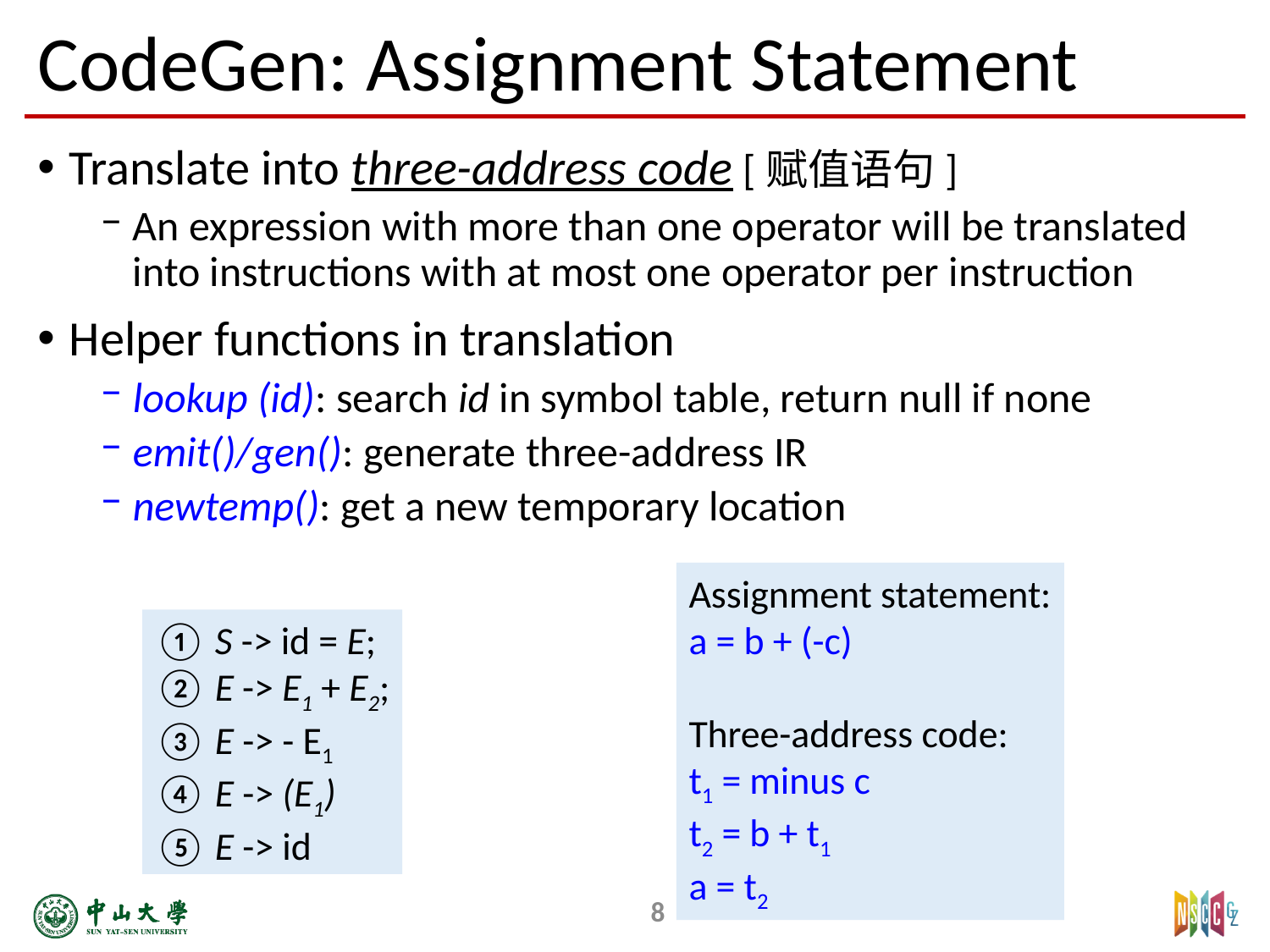

# CodeGen: Assignment Statement
Translate into three-address code [赋值语句]
An expression with more than one operator will be translated into instructions with at most one operator per instruction
Helper functions in translation
lookup (id): search id in symbol table, return null if none
emit()/gen(): generate three-address IR
newtemp(): get a new temporary location

Assignment statement:
a = b + (-c)

Three-address code:
t1 = minus c
t2 = b + t1
a = t2
① S -> id = E;
② E -> E1 + E2;
③ E -> - E1
④ E -> (E1)
⑤ E -> id
8